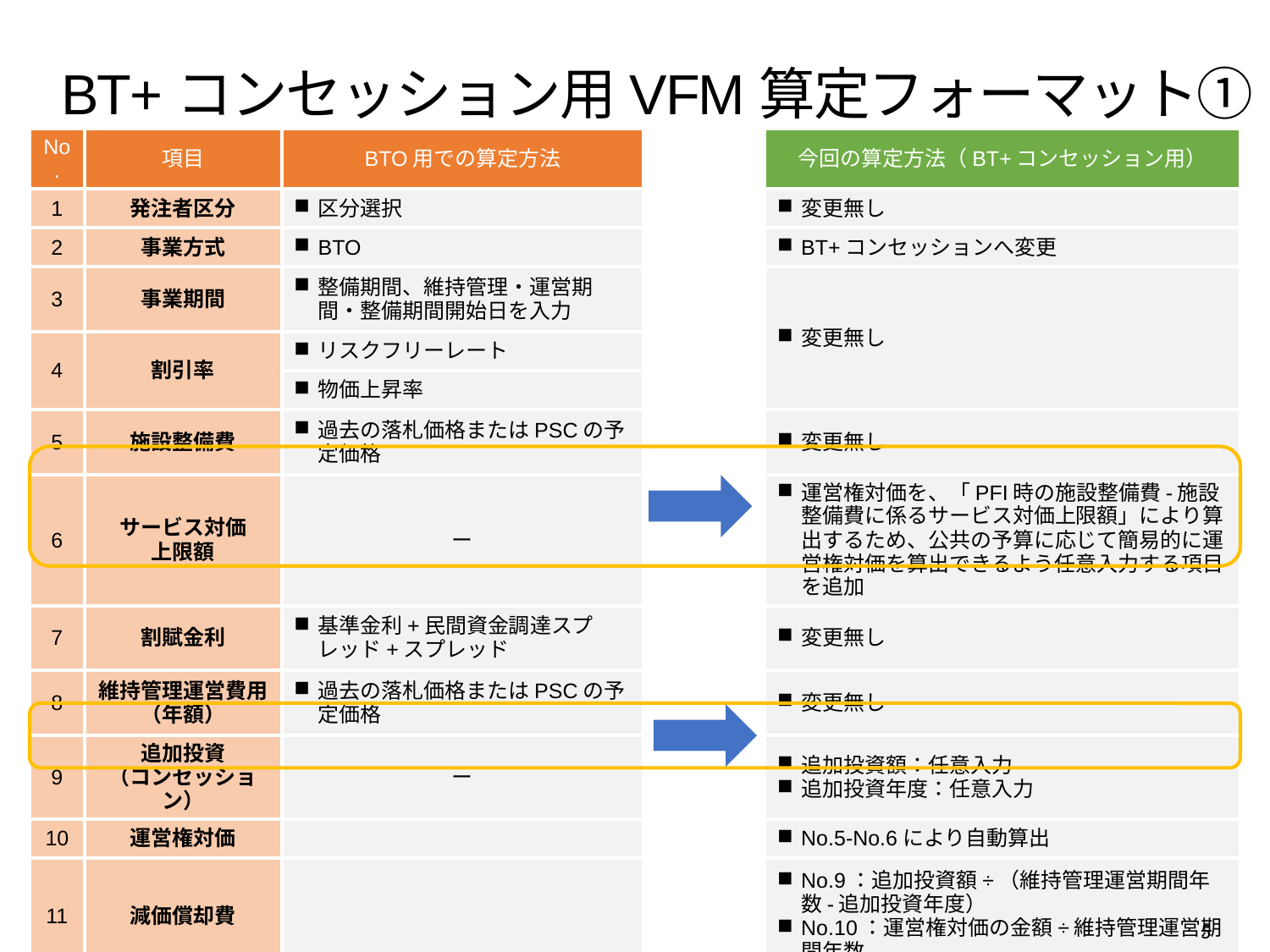

# BT+コンセッション用VFM算定フォーマット①
| No. | 項目 | BTO用での算定方法 |  | 今回の算定方法（BT+コンセッション用） |
| --- | --- | --- | --- | --- |
| 1 | 発注者区分 | 区分選択 |  | 変更無し |
| 2 | 事業方式 | BTO |  | BT+コンセッションへ変更 |
| 3 | 事業期間 | 整備期間、維持管理・運営期間・整備期間開始日を入力 |  | 変更無し |
| 4 | 割引率 | リスクフリーレート |  |  |
|  |  | 物価上昇率 |  |  |
| 5 | 施設整備費 | 過去の落札価格またはPSCの予定価格 |  | 変更無し |
| 6 | サービス対価 上限額 | ー |  | 運営権対価を、「PFI時の施設整備費-施設整備費に係るサービス対価上限額」により算出するため、公共の予算に応じて簡易的に運営権対価を算出できるよう任意入力する項目を追加 |
| 7 | 割賦金利 | 基準金利+民間資金調達スプレッド+スプレッド |  | 変更無し |
| 8 | 維持管理運営費用 （年額） | 過去の落札価格またはPSCの予定価格 |  | 変更無し |
| 9 | 追加投資 （コンセッション） | ー |  | 追加投資額：任意入力 追加投資年度：任意入力 |
| 10 | 運営権対価 |  |  | No.5-No.6により自動算出 |
| 11 | 減価償却費 |  |  | No.9：追加投資額÷（維持管理運営期間年数-追加投資年度） No.10：運営権対価の金額÷維持管理運営期間年数 |

5